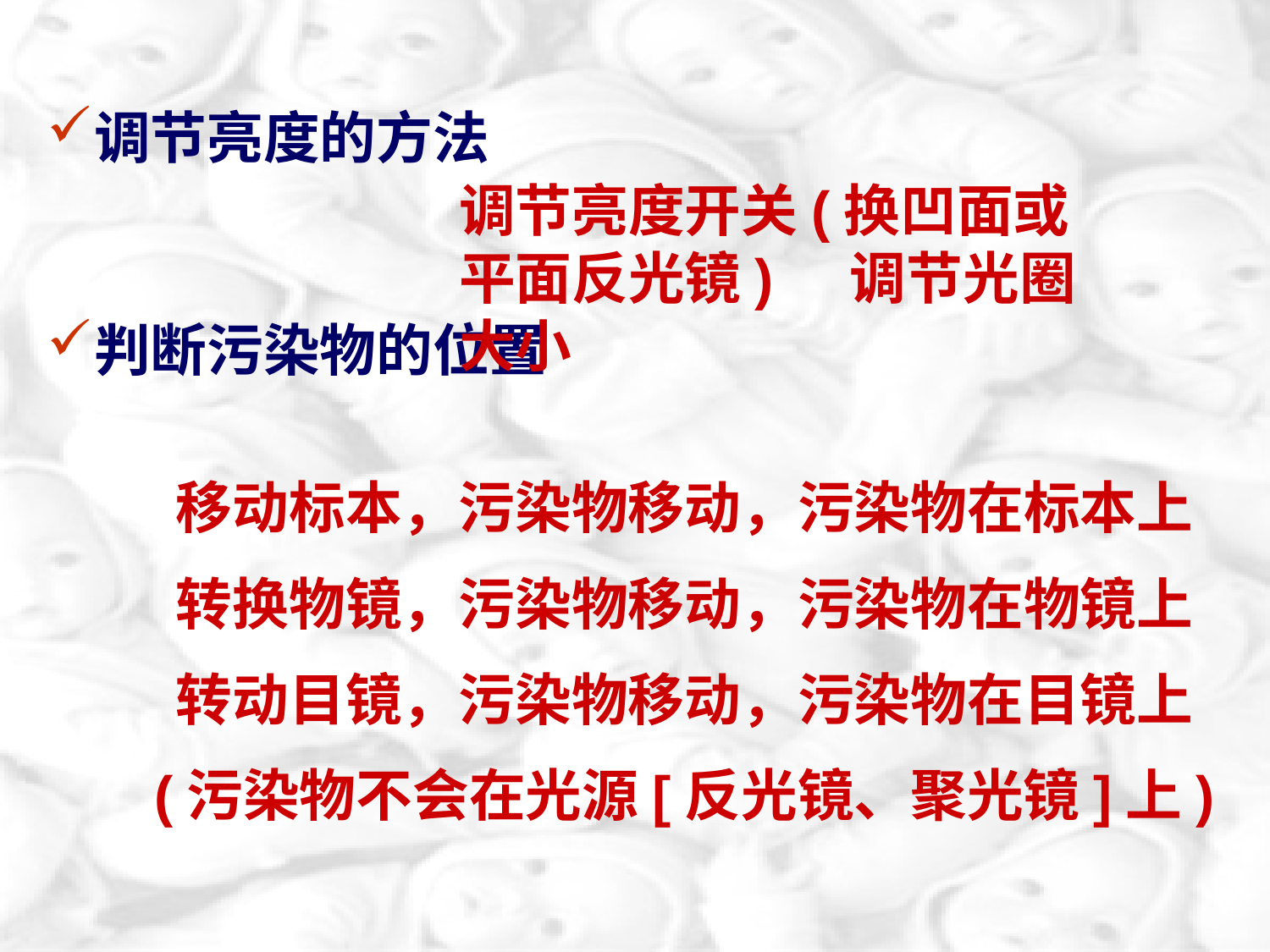

调节亮度的方法

判断污染物的位置
调节亮度开关(换凹面或平面反光镜)    调节光圈大小
移动标本，污染物移动，污染物在标本上
转换物镜，污染物移动，污染物在物镜上
转动目镜，污染物移动，污染物在目镜上
(污染物不会在光源[反光镜、聚光镜]上)